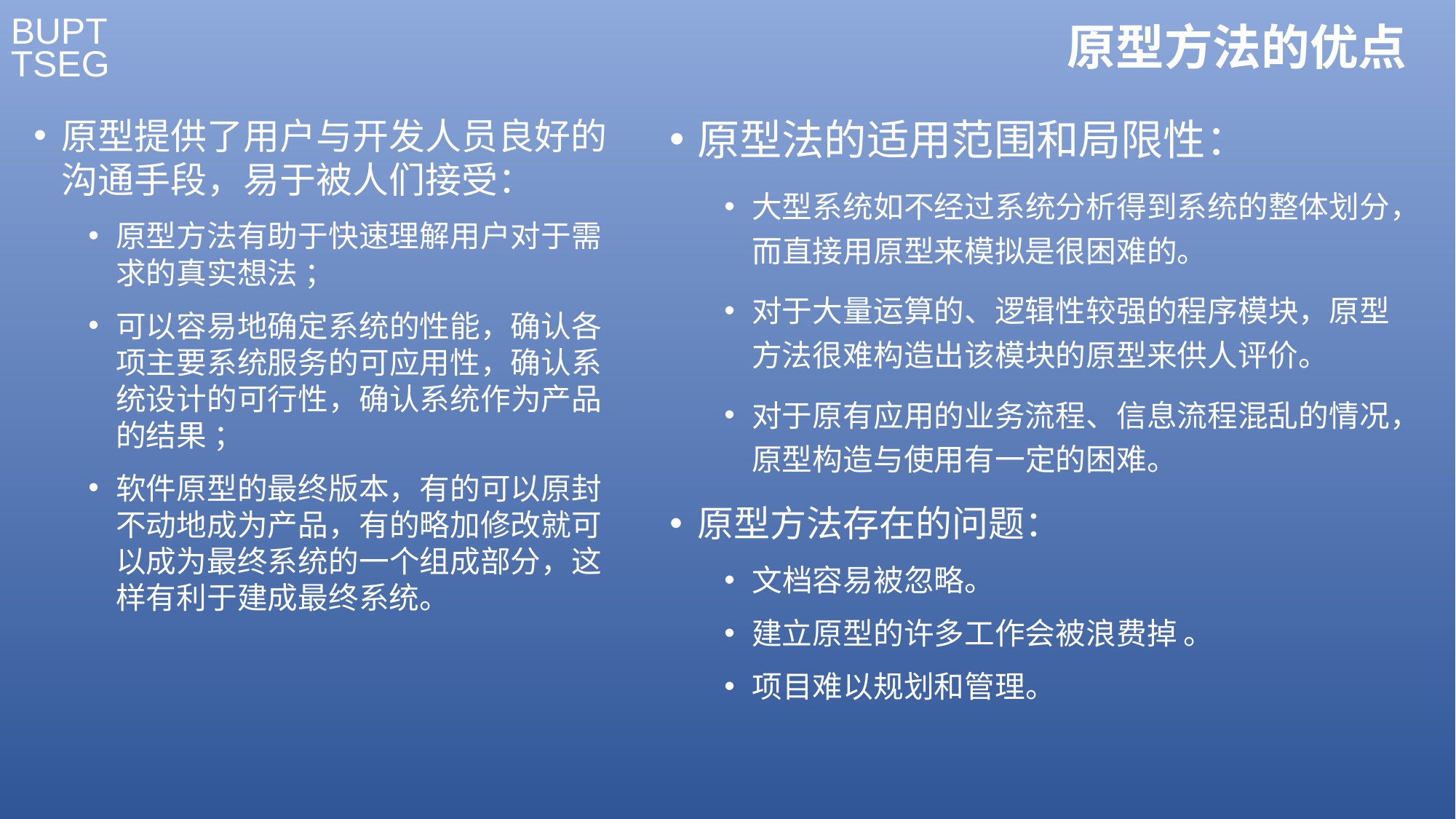

# 原型方法的优点
原型提供了用户与开发人员良好的沟通手段，易于被人们接受：
原型方法有助于快速理解用户对于需求的真实想法 ；
可以容易地确定系统的性能，确认各项主要系统服务的可应用性，确认系统设计的可行性，确认系统作为产品的结果 ；
软件原型的最终版本，有的可以原封不动地成为产品，有的略加修改就可以成为最终系统的一个组成部分，这样有利于建成最终系统。
原型法的适用范围和局限性：
大型系统如不经过系统分析得到系统的整体划分，而直接用原型来模拟是很困难的。
对于大量运算的、逻辑性较强的程序模块，原型方法很难构造出该模块的原型来供人评价。
对于原有应用的业务流程、信息流程混乱的情况，原型构造与使用有一定的困难。
原型方法存在的问题：
文档容易被忽略。
建立原型的许多工作会被浪费掉 。
项目难以规划和管理。